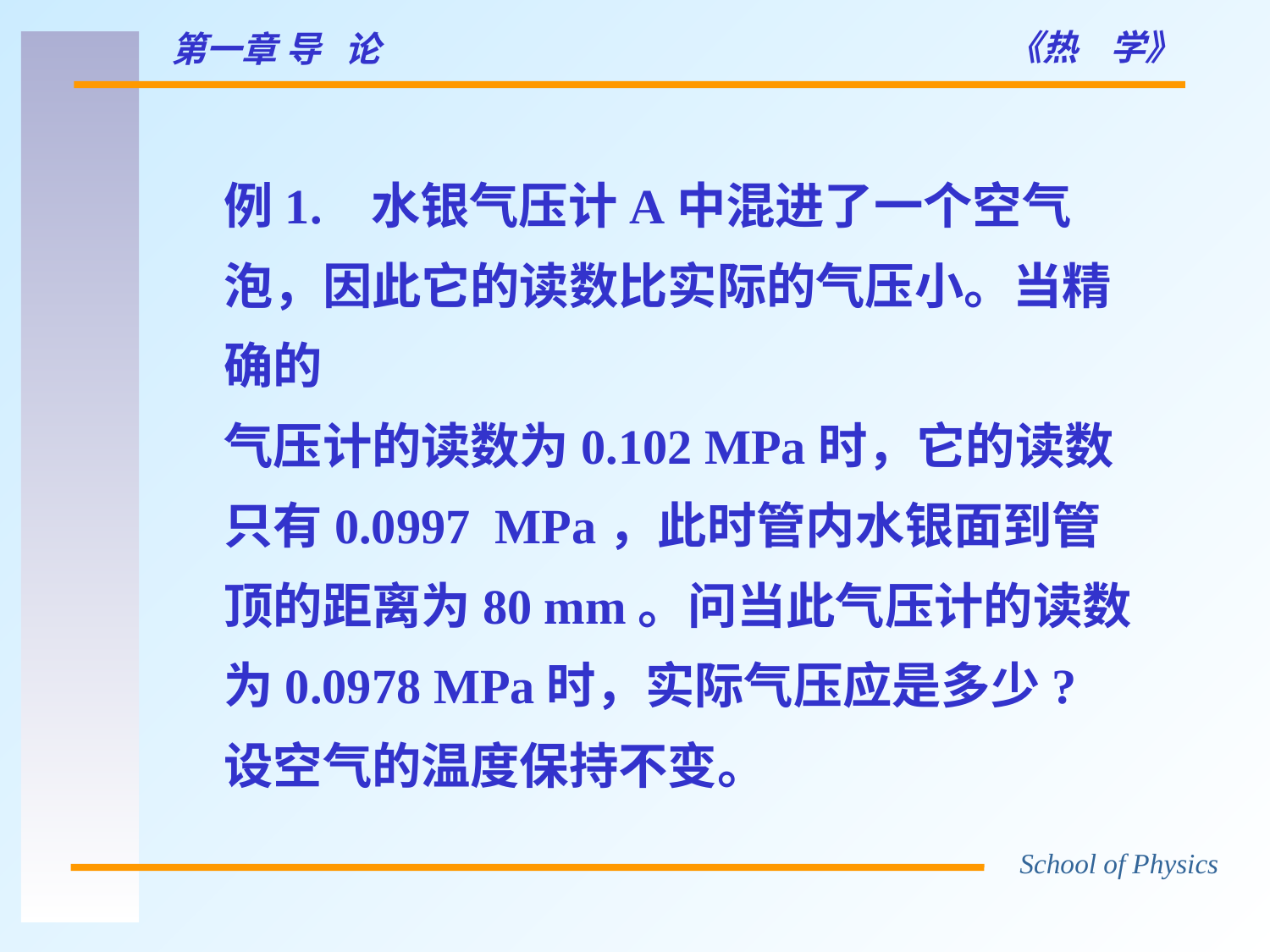

例1.   水银气压计A中混进了一个空气泡，因此它的读数比实际的气压小。当精确的
气压计的读数为0.102 MPa时，它的读数只有0.0997  MPa，此时管内水银面到管顶的距离为80 mm。问当此气压计的读数为0.0978 MPa时，实际气压应是多少? 设空气的温度保持不变。